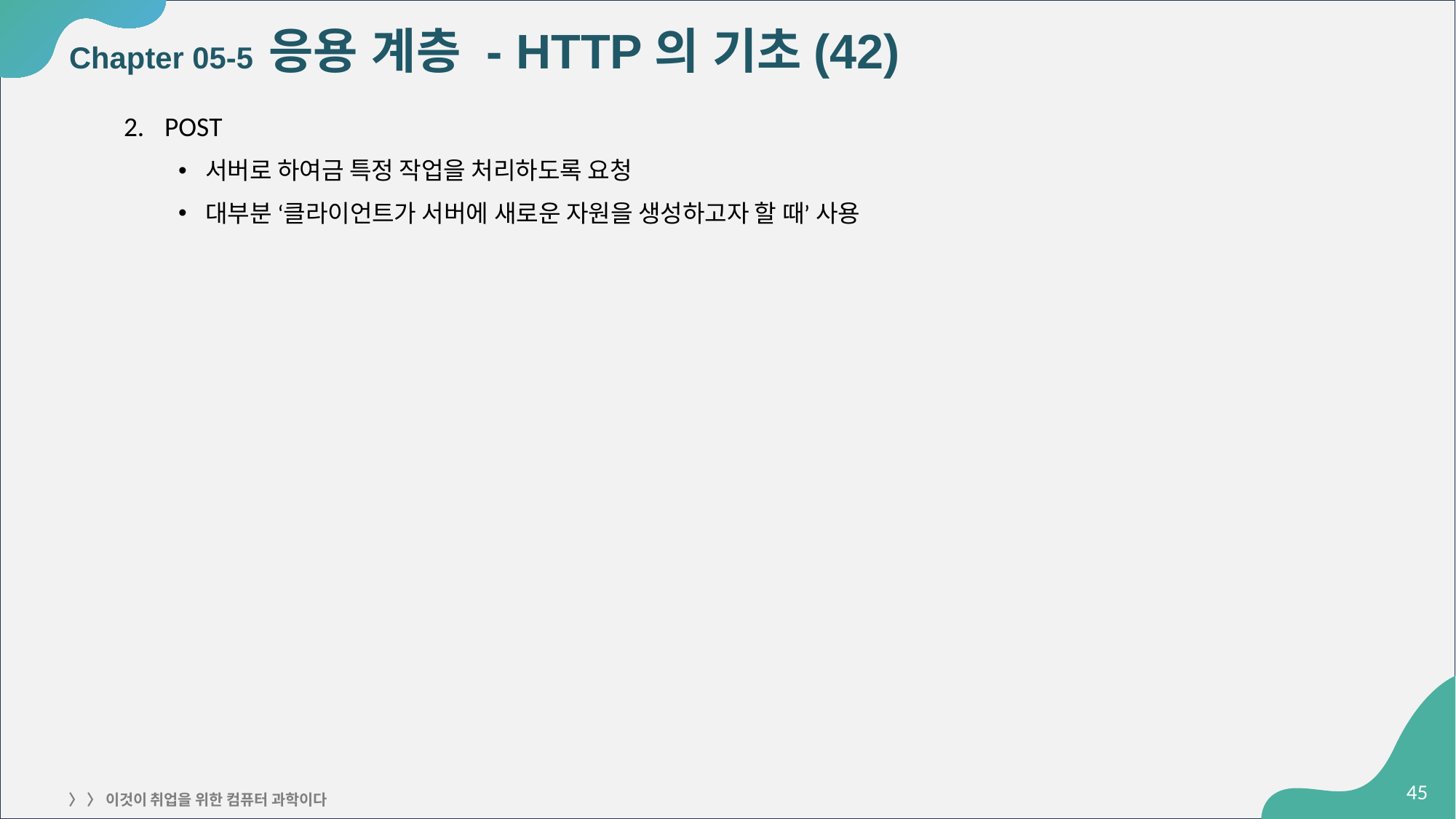

# Chapter 05-5 응용 계층 - HTTP의 기초(42)
POST
서버로 하여금 특정 작업을 처리하도록 요청
대부분 ‘클라이언트가 서버에 새로운 자원을 생성하고자 할 때’ 사용
45
〉 〉 이것이 취업을 위한 컴퓨터 과학이다